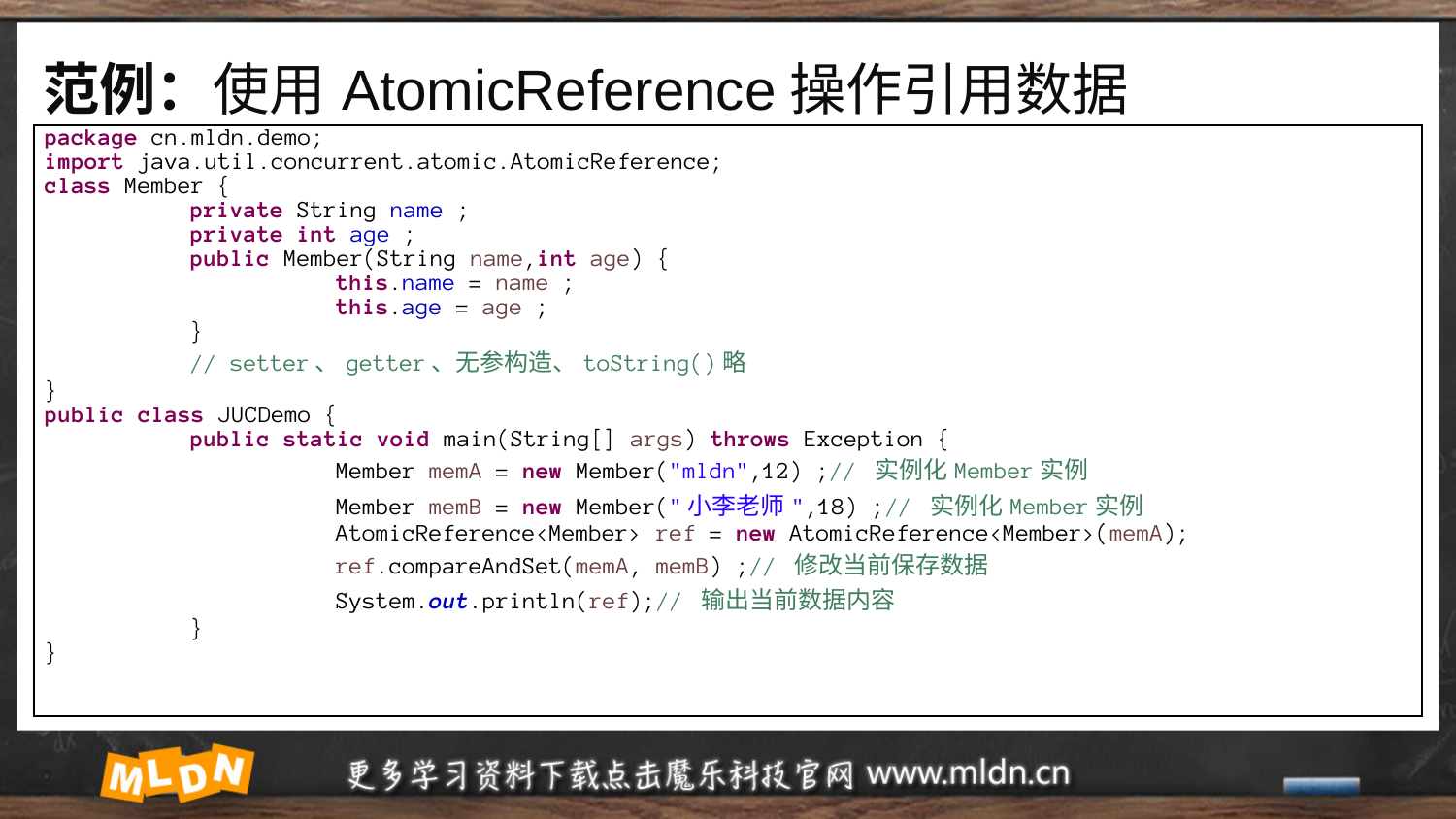

# 范例：使用AtomicReference操作引用数据
| package cn.mldn.demo; import java.util.concurrent.atomic.AtomicReference; class Member { private String name ; private int age ; public Member(String name,int age) { this.name = name ; this.age = age ; } // setter、getter、无参构造、toString()略 } public class JUCDemo { public static void main(String[] args) throws Exception { Member memA = new Member("mldn",12) ;// 实例化Member实例 Member memB = new Member("小李老师",18) ;// 实例化Member实例 AtomicReference<Member> ref = new AtomicReference<Member>(memA); ref.compareAndSet(memA, memB) ;// 修改当前保存数据 System.out.println(ref);// 输出当前数据内容 } } |
| --- |